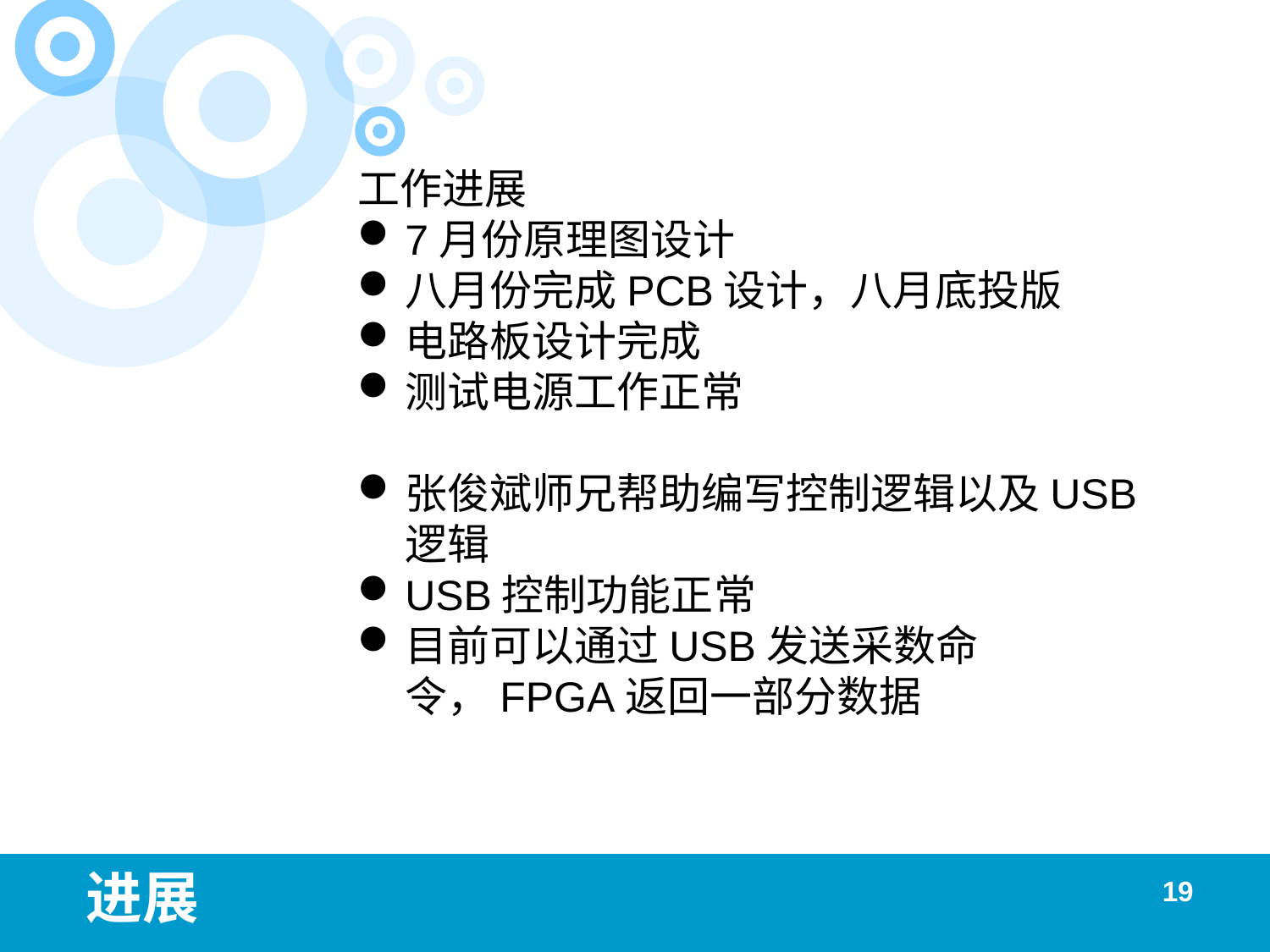

工作进展
7月份原理图设计
八月份完成PCB设计，八月底投版
电路板设计完成
测试电源工作正常

张俊斌师兄帮助编写控制逻辑以及USB逻辑
USB控制功能正常
目前可以通过USB发送采数命令，FPGA返回一部分数据
进展
19